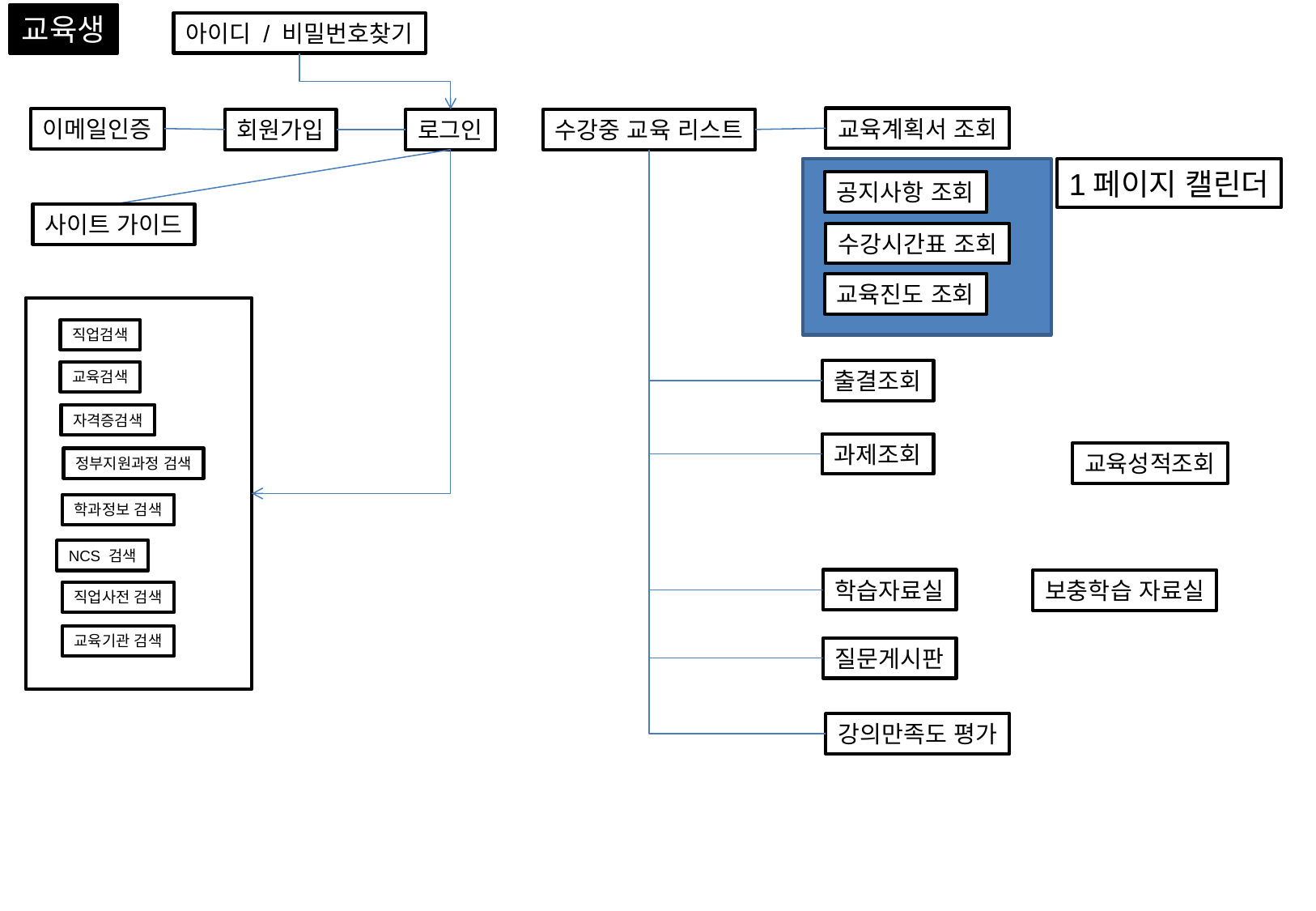

교육생
아이디 / 비밀번호찾기
교육계획서 조회
이메일인증
로그인
회원가입
수강중 교육 리스트

1페이지 캘린더
공지사항 조회
사이트 가이드
수강시간표 조회
교육진도 조회

직업검색
교육검색
자격증검색
정부지원과정 검색
학과정보 검색
NCS 검색
직업사전 검색
교육기관 검색
출결조회
과제조회
교육성적조회
학습자료실
보충학습 자료실
질문게시판
강의만족도 평가